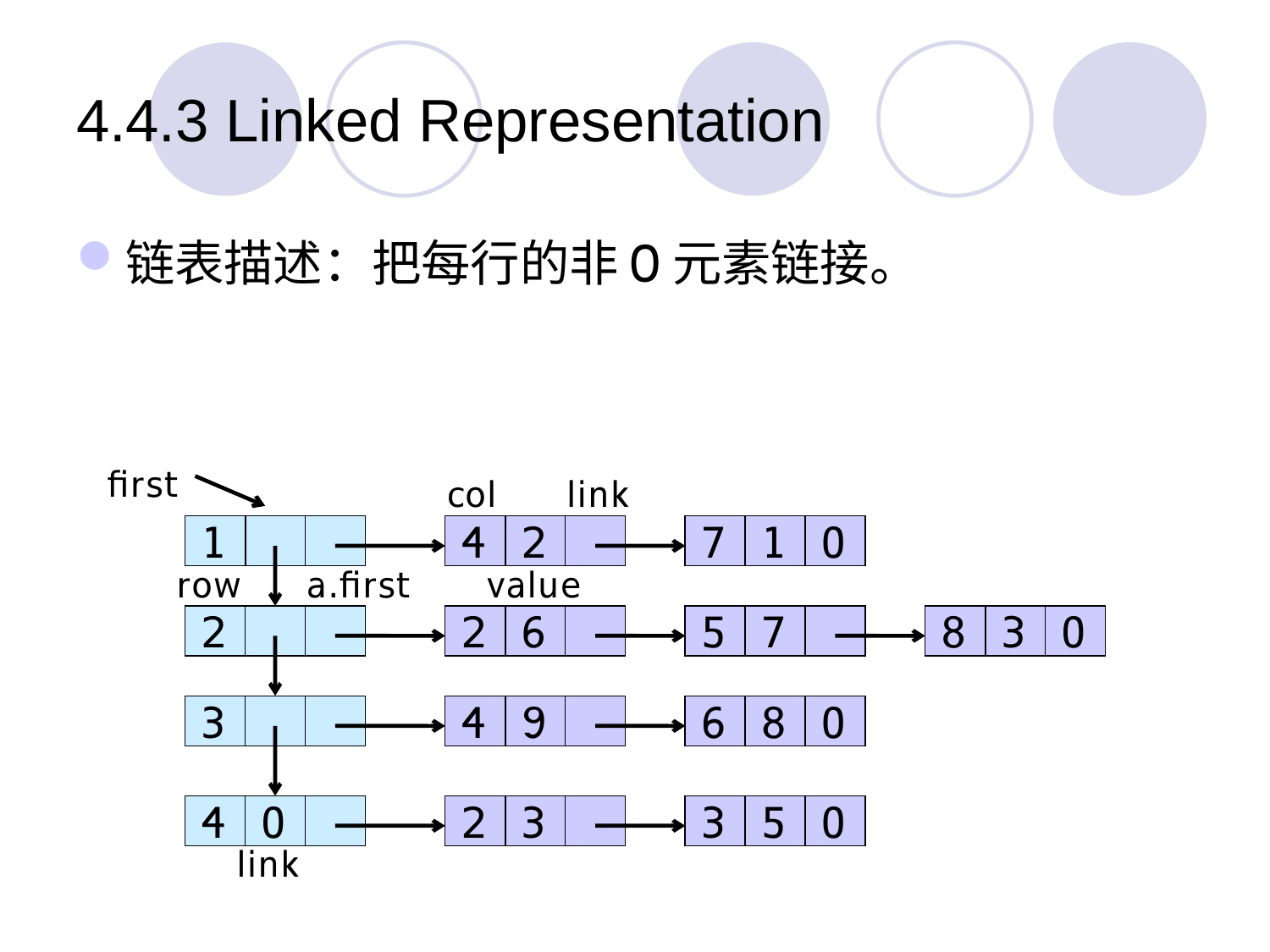

# 4.4.3 Linked Representation
链表描述：把每行的非0元素链接。
first
col
link

1

4
2

7
1
0

row
a.first
value
2

2
6

5
7

8
3
0

3

4
9

6
8
0

4
0

2
3

3
5
0

link

48